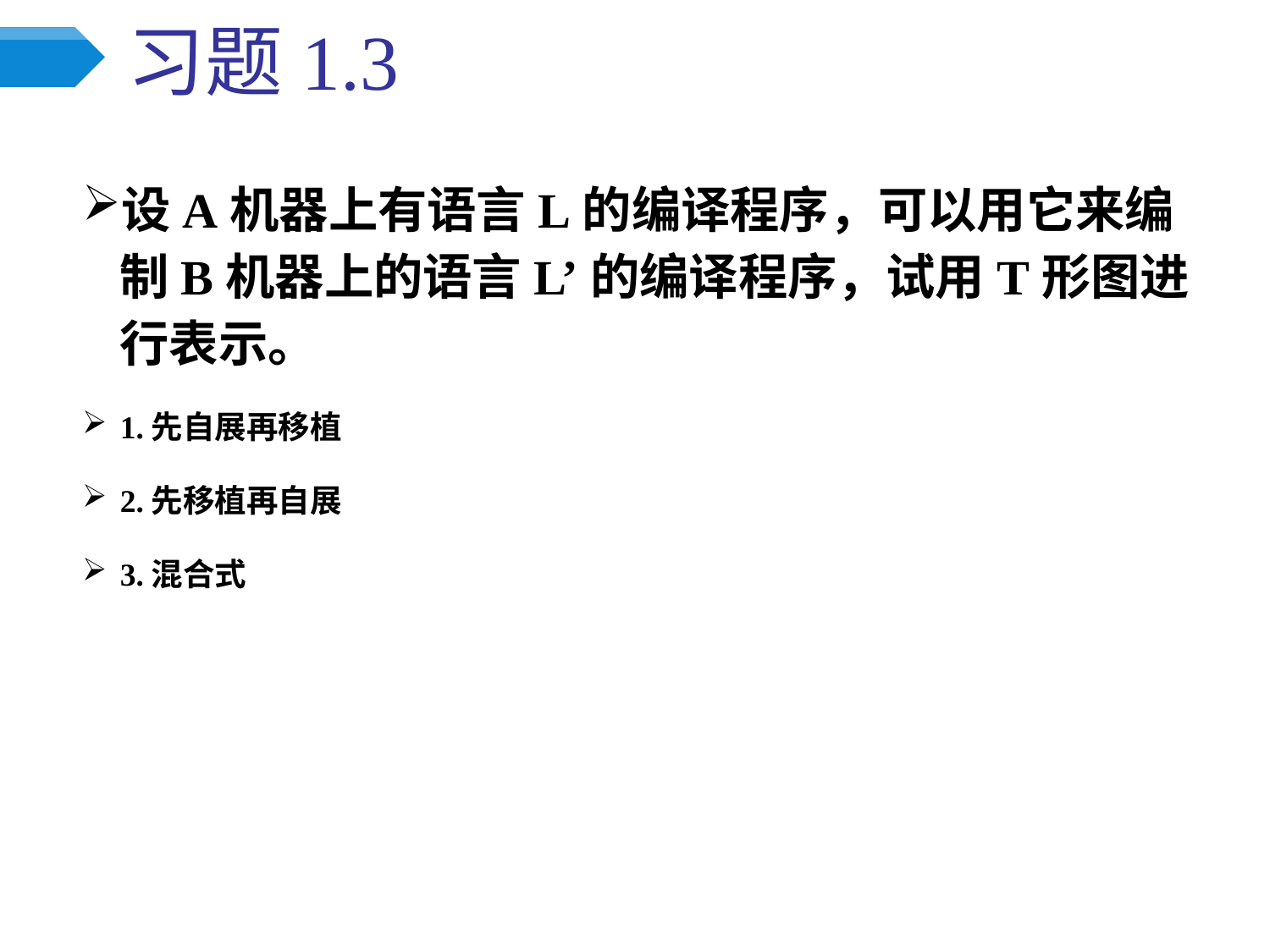

# 习题1.3
设A机器上有语言L的编译程序，可以用它来编制B机器上的语言L’的编译程序，试用T形图进行表示。
1.先自展再移植
2.先移植再自展
3.混合式